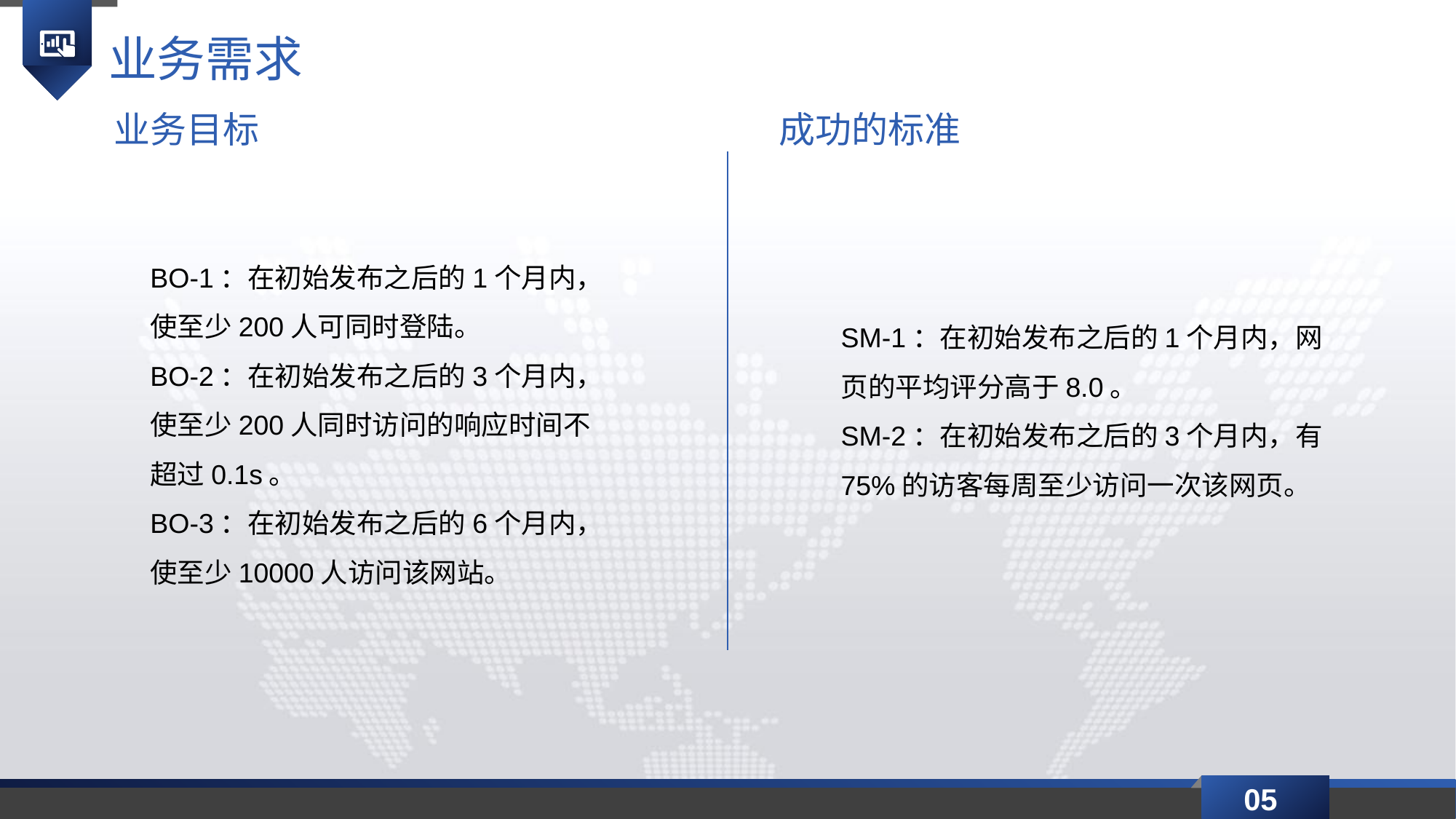

业务需求

业务目标
成功的标准
BO-1：在初始发布之后的1个月内，使至少200人可同时登陆。
BO-2：在初始发布之后的3个月内，使至少200人同时访问的响应时间不超过0.1s。
BO-3：在初始发布之后的6个月内，使至少10000人访问该网站。
SM-1：在初始发布之后的1个月内，网页的平均评分高于8.0。
SM-2：在初始发布之后的3个月内，有75%的访客每周至少访问一次该网页。

05

延时符